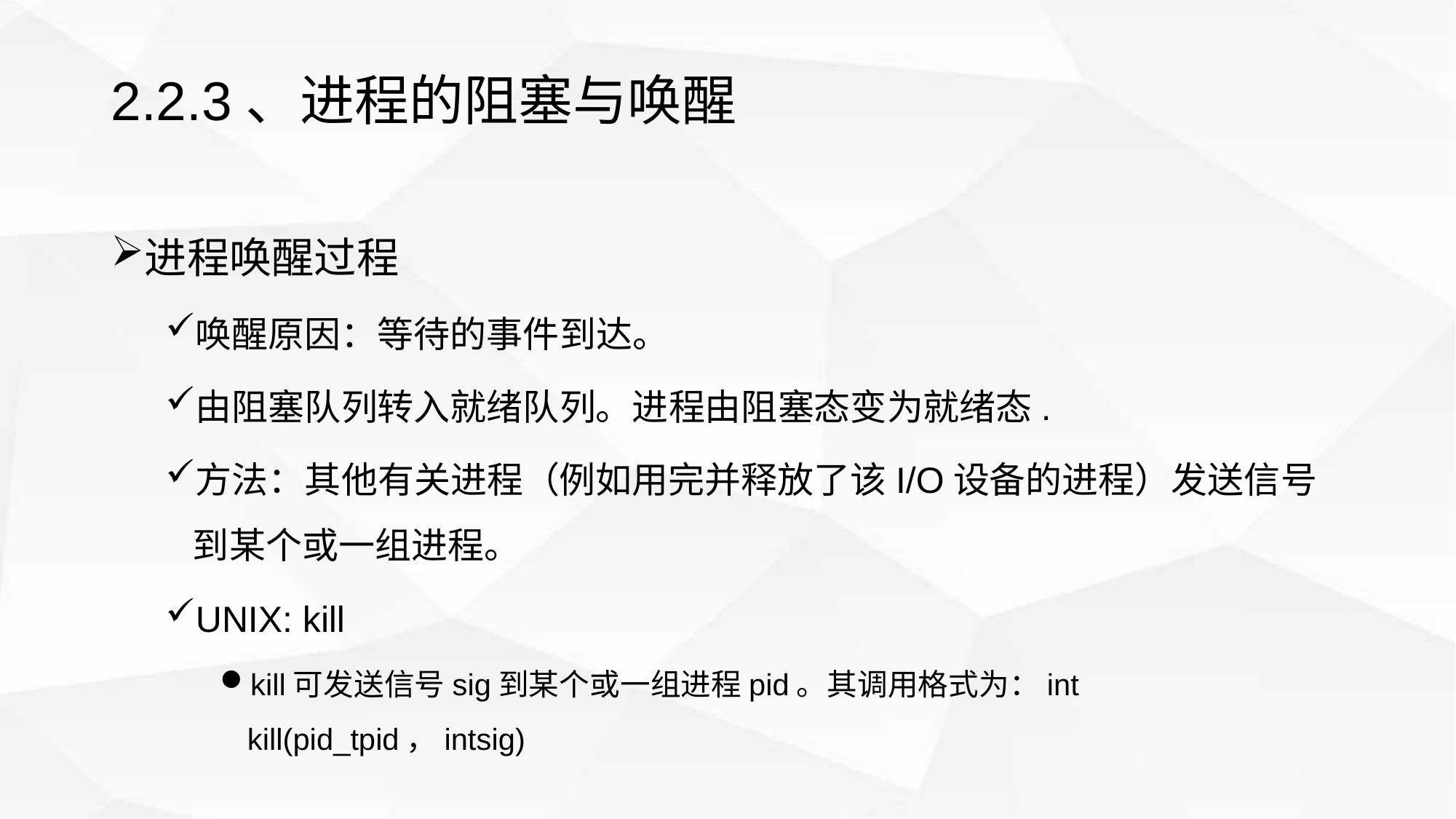

# 2.2.3、进程的阻塞与唤醒
进程唤醒过程
唤醒原因：等待的事件到达。
由阻塞队列转入就绪队列。进程由阻塞态变为就绪态.
方法：其他有关进程（例如用完并释放了该I/O设备的进程）发送信号到某个或一组进程。
UNIX: kill
kill可发送信号sig到某个或一组进程pid。其调用格式为：int kill(pid_tpid，intsig)